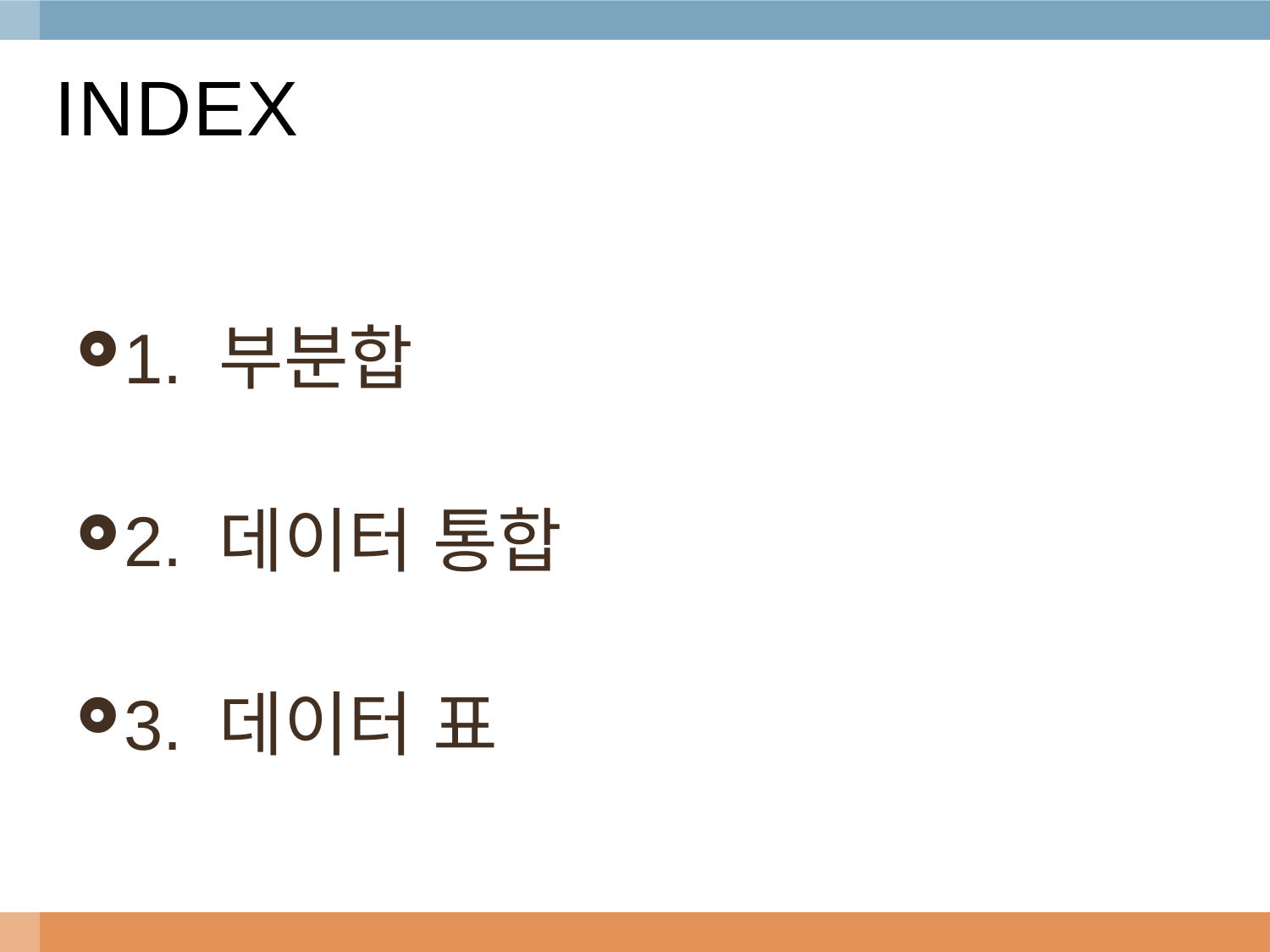

# INDEX
1. 부분합
2. 데이터 통합
3. 데이터 표